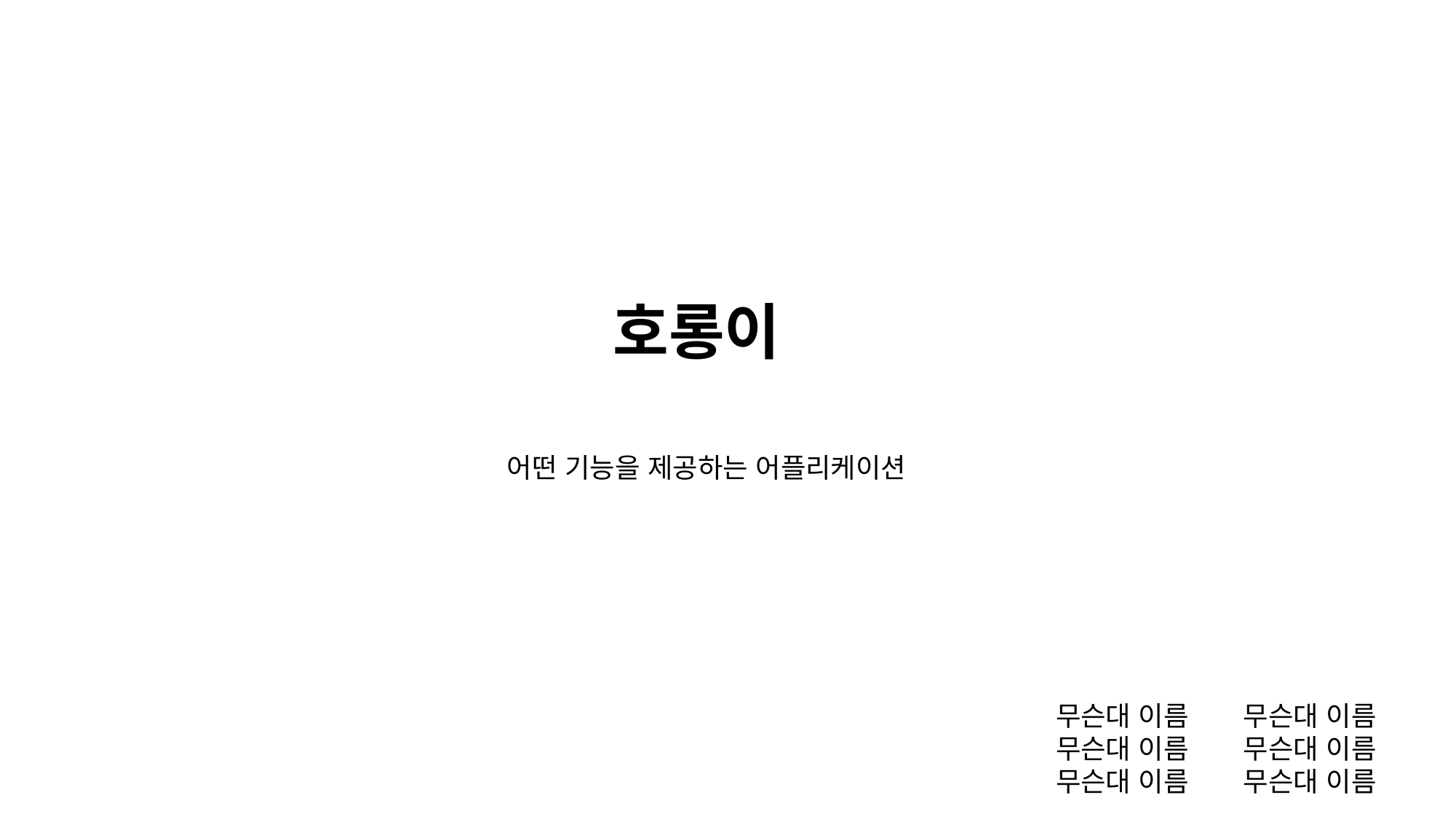

호롱이
어떤 기능을 제공하는 어플리케이션
무슨대 이름
무슨대 이름
무슨대 이름

무슨대 이름
무슨대 이름
무슨대 이름